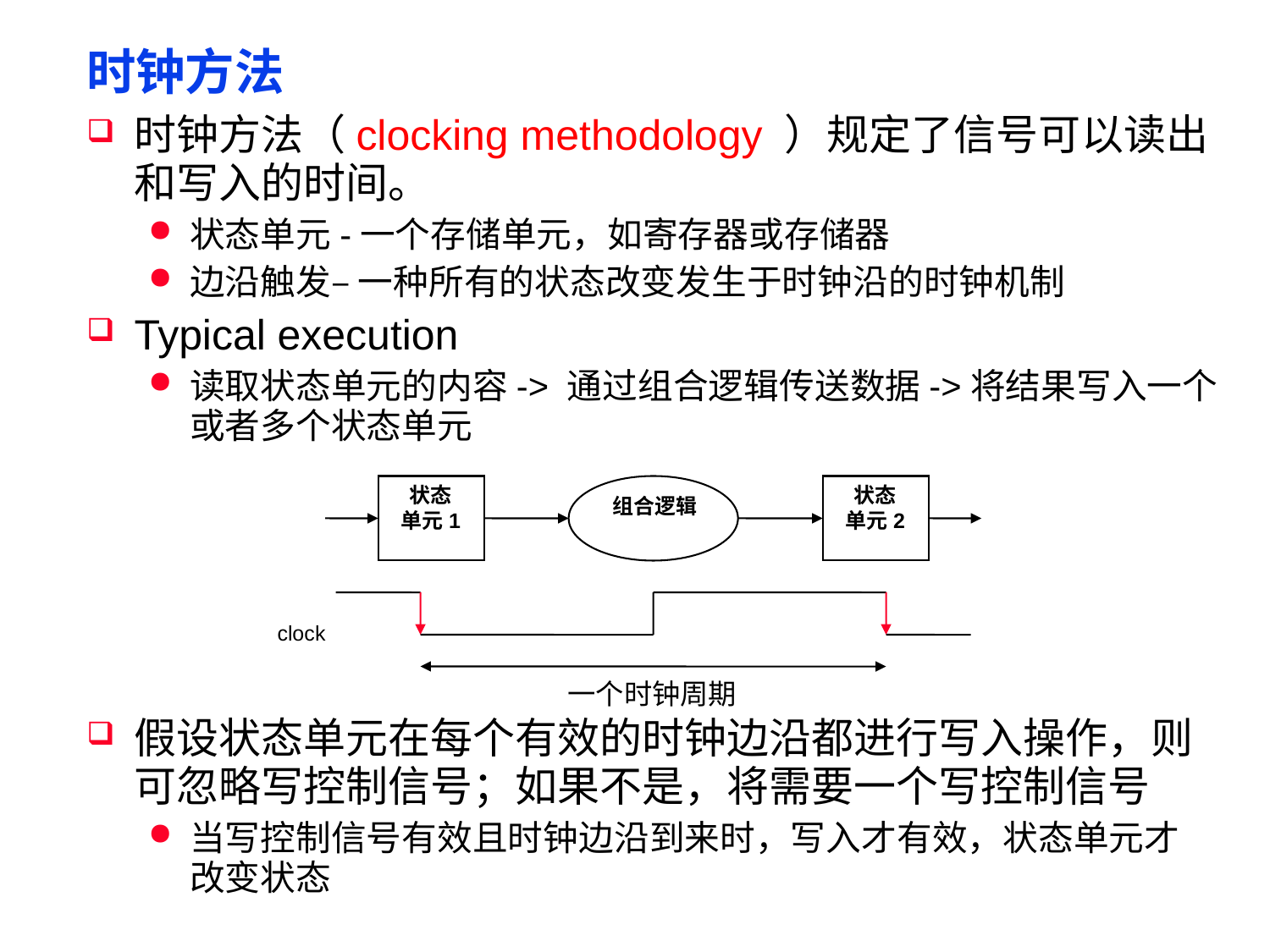

# 时钟方法
时钟方法（clocking methodology ）规定了信号可以读出和写入的时间。
状态单元-一个存储单元，如寄存器或存储器
边沿触发– 一种所有的状态改变发生于时钟沿的时钟机制
Typical execution
读取状态单元的内容-> 通过组合逻辑传送数据->将结果写入一个或者多个状态单元

状态
单元1

状态
单元2
组合逻辑

clock

一个时钟周期
假设状态单元在每个有效的时钟边沿都进行写入操作，则可忽略写控制信号；如果不是，将需要一个写控制信号
当写控制信号有效且时钟边沿到来时，写入才有效，状态单元才改变状态